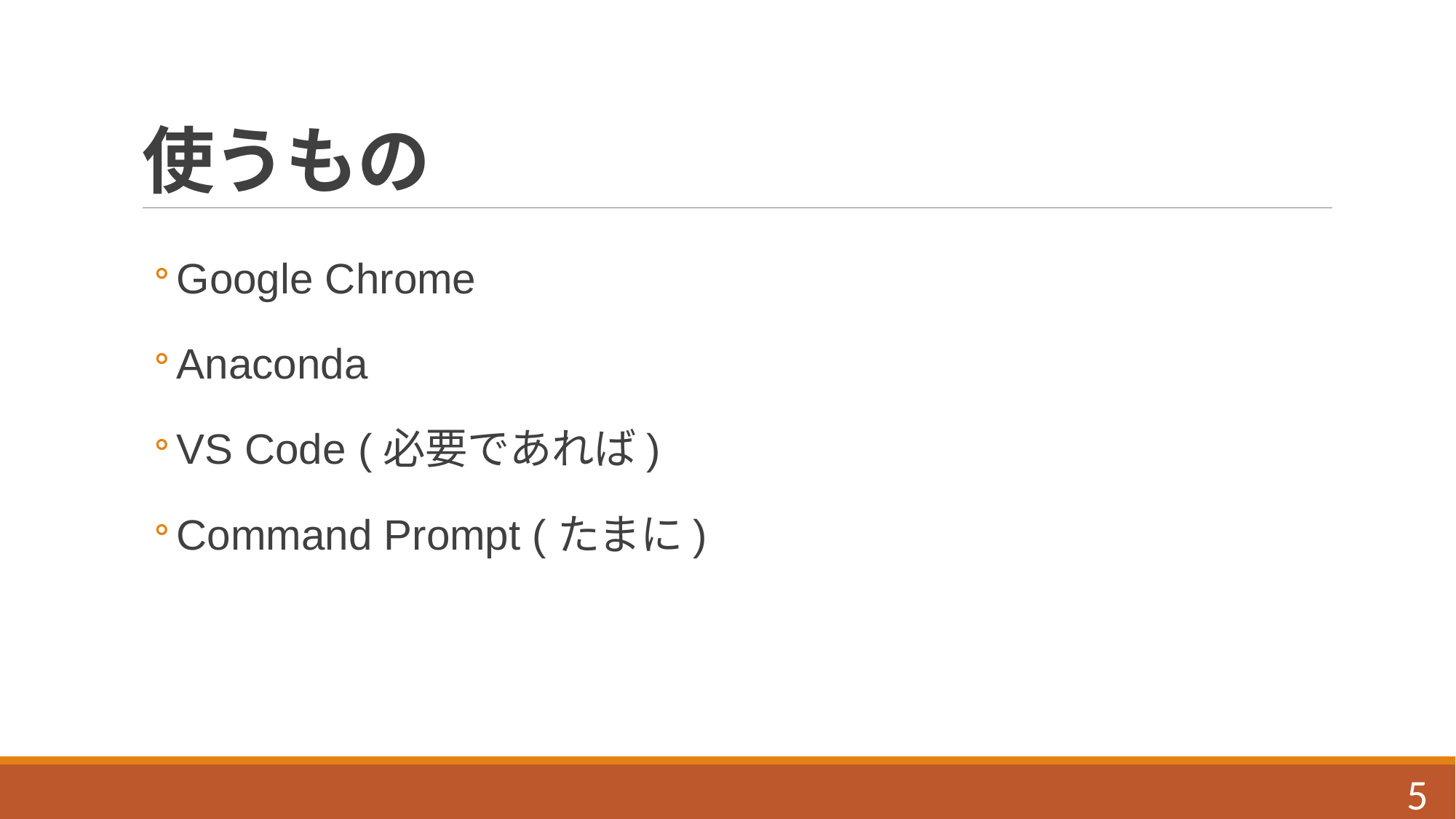

# 使うもの
Google Chrome
Anaconda
VS Code (必要であれば)
Command Prompt (たまに)
5